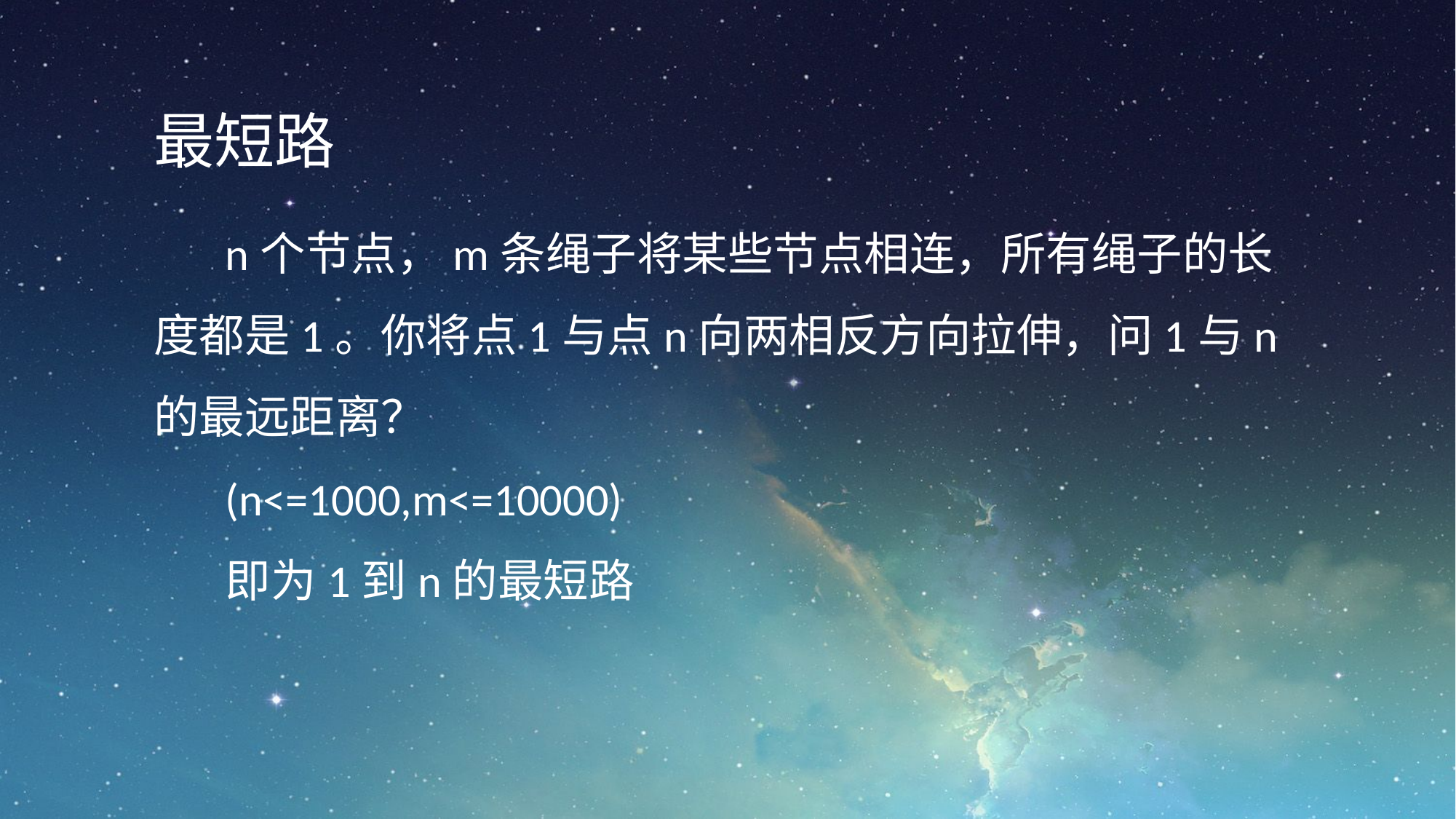

最短路
n个节点，m条绳子将某些节点相连，所有绳子的长度都是1。你将点1与点n向两相反方向拉伸，问1与n的最远距离？
(n<=1000,m<=10000)
即为1到n的最短路